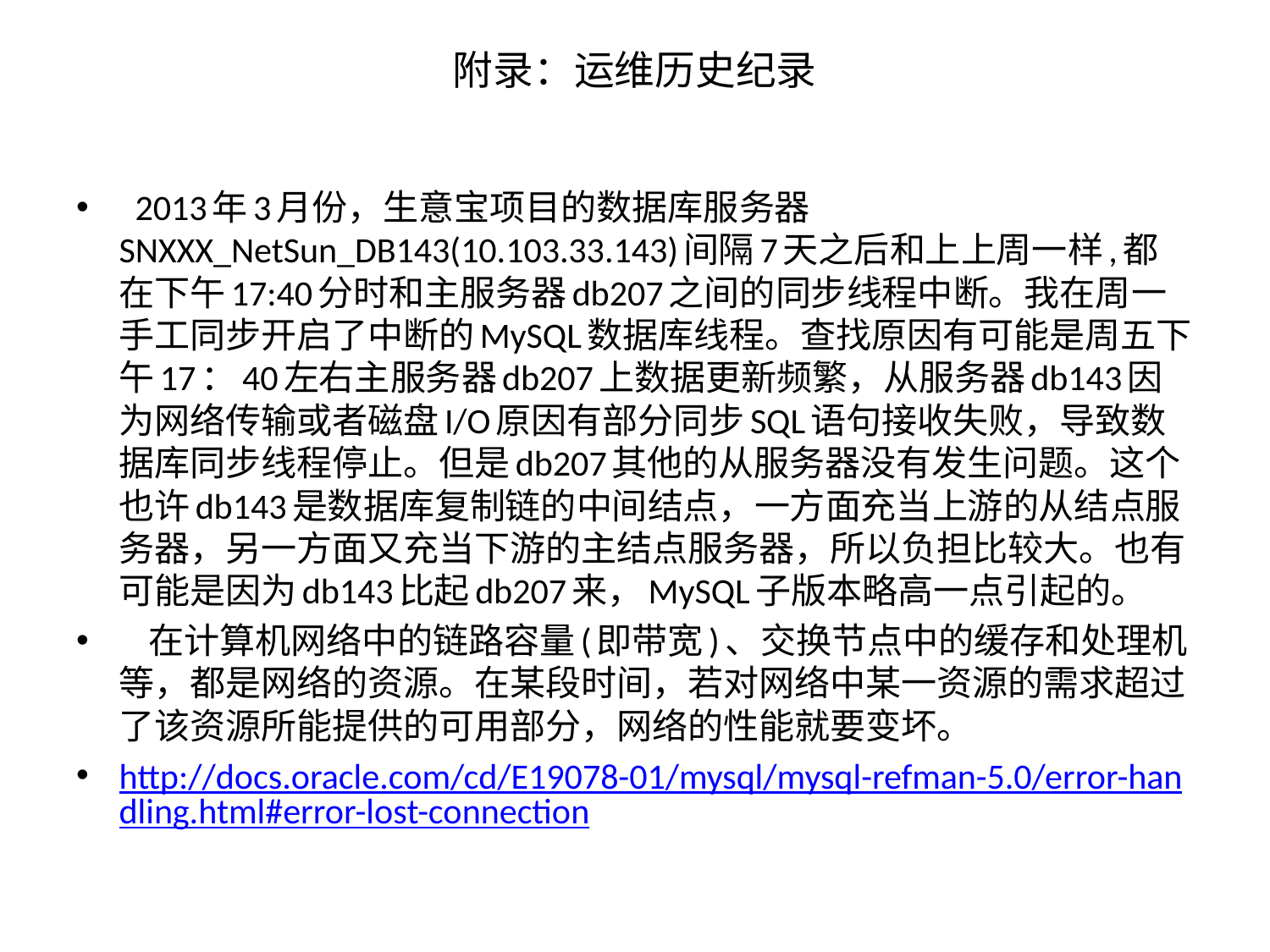

# 附录：运维历史纪录
  2013年3月份，生意宝项目的数据库服务器SNXXX_NetSun_DB143(10.103.33.143)间隔7天之后和上上周一样,都在下午17:40分时和主服务器db207之间的同步线程中断。我在周一手工同步开启了中断的MySQL数据库线程。查找原因有可能是周五下午17：40左右主服务器db207上数据更新频繁，从服务器db143因为网络传输或者磁盘I/O原因有部分同步SQL语句接收失败，导致数据库同步线程停止。但是db207其他的从服务器没有发生问题。这个也许db143是数据库复制链的中间结点，一方面充当上游的从结点服务器，另一方面又充当下游的主结点服务器，所以负担比较大。也有可能是因为db143比起db207来，MySQL子版本略高一点引起的。
   在计算机网络中的链路容量(即带宽)、交换节点中的缓存和处理机等，都是网络的资源。在某段时间，若对网络中某一资源的需求超过了该资源所能提供的可用部分，网络的性能就要变坏。
http://docs.oracle.com/cd/E19078-01/mysql/mysql-refman-5.0/error-handling.html#error-lost-connection